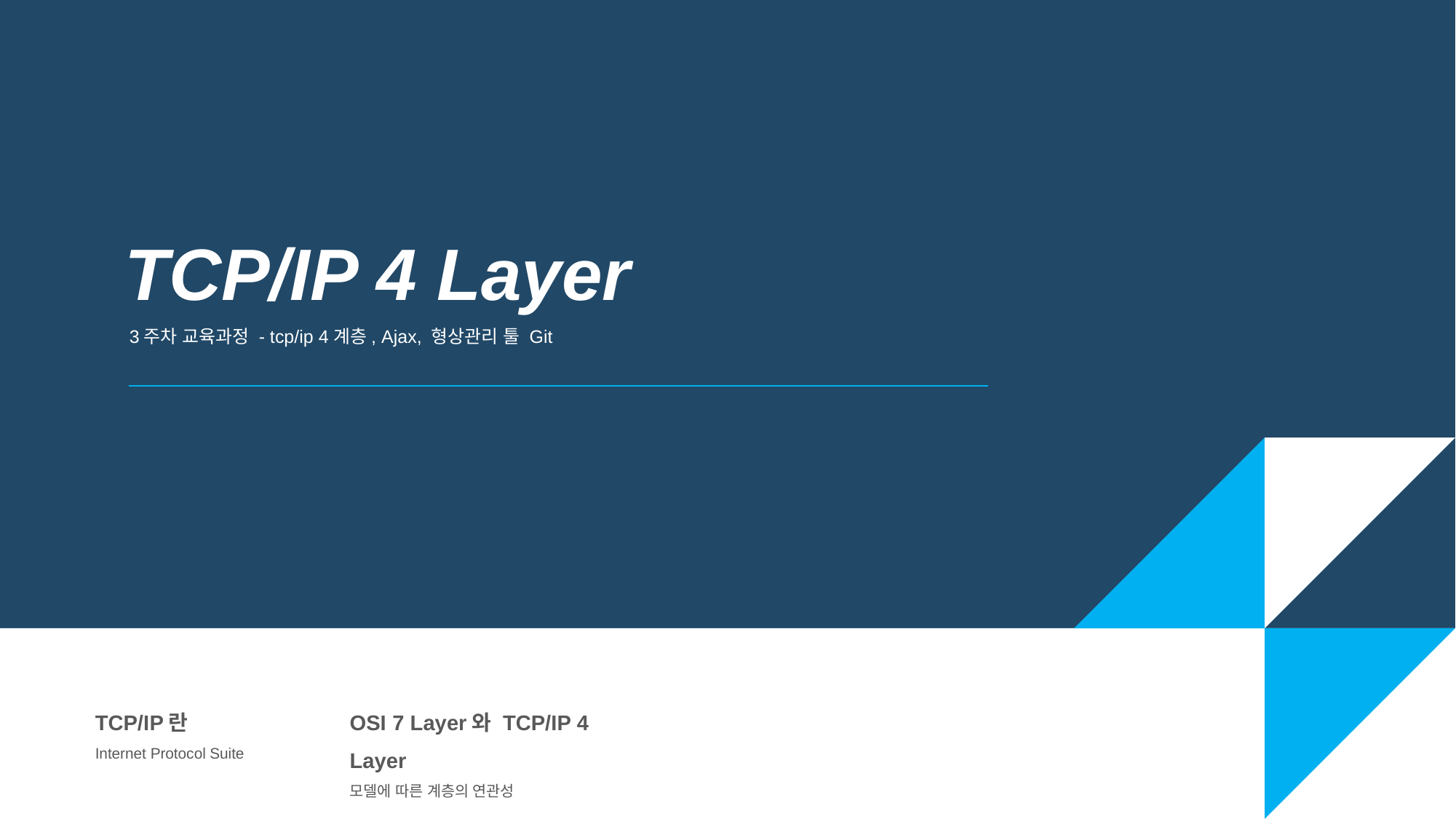

TCP/IP 4 Layer
 3주차 교육과정 - tcp/ip 4계층, Ajax, 형상관리 툴 Git

TCP/IP란
Internet Protocol Suite
OSI 7 Layer와 TCP/IP 4 Layer
모델에 따른 계층의 연관성